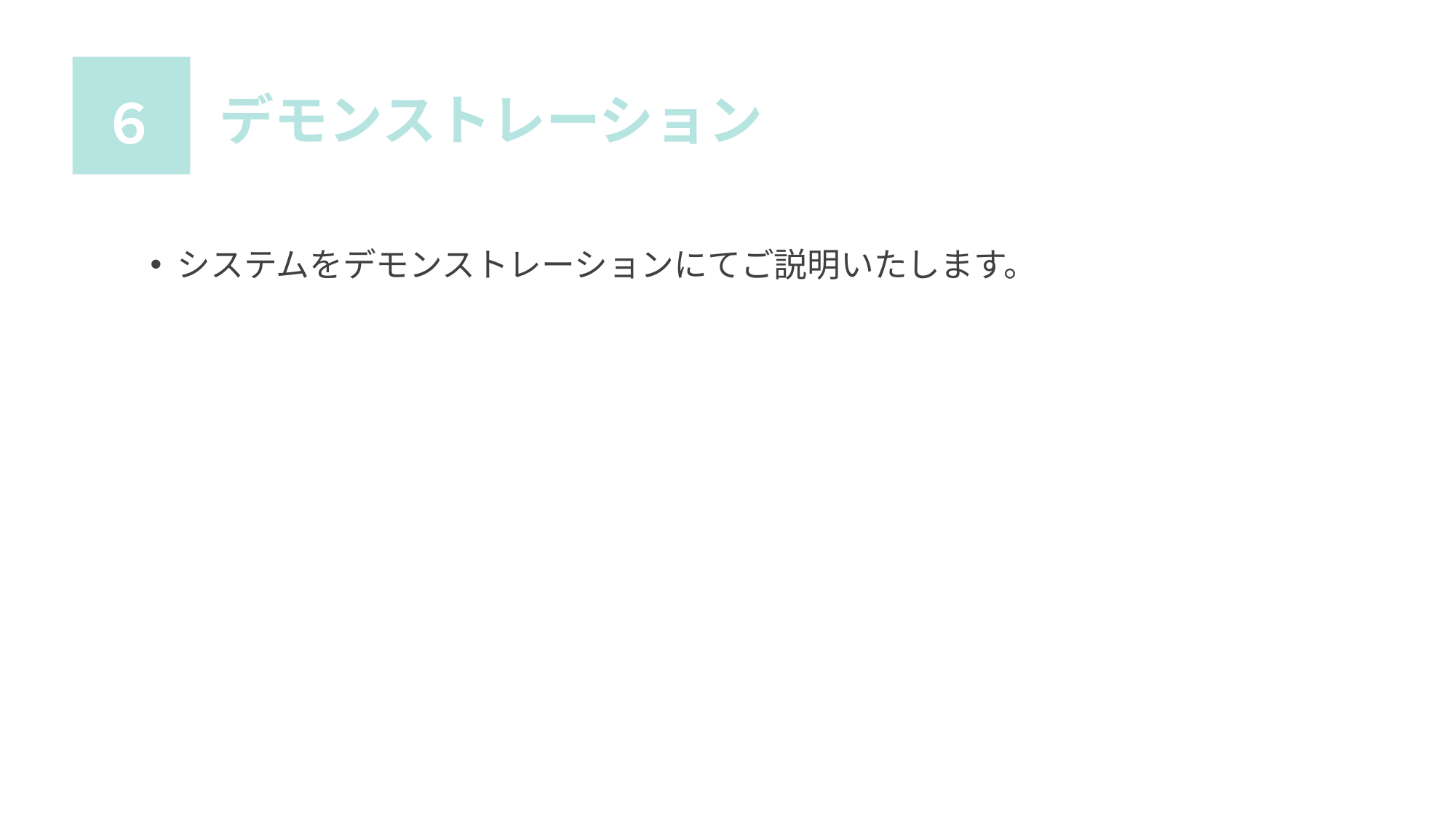

# デモンストレーション

６
システムをデモンストレーションにてご説明いたします。